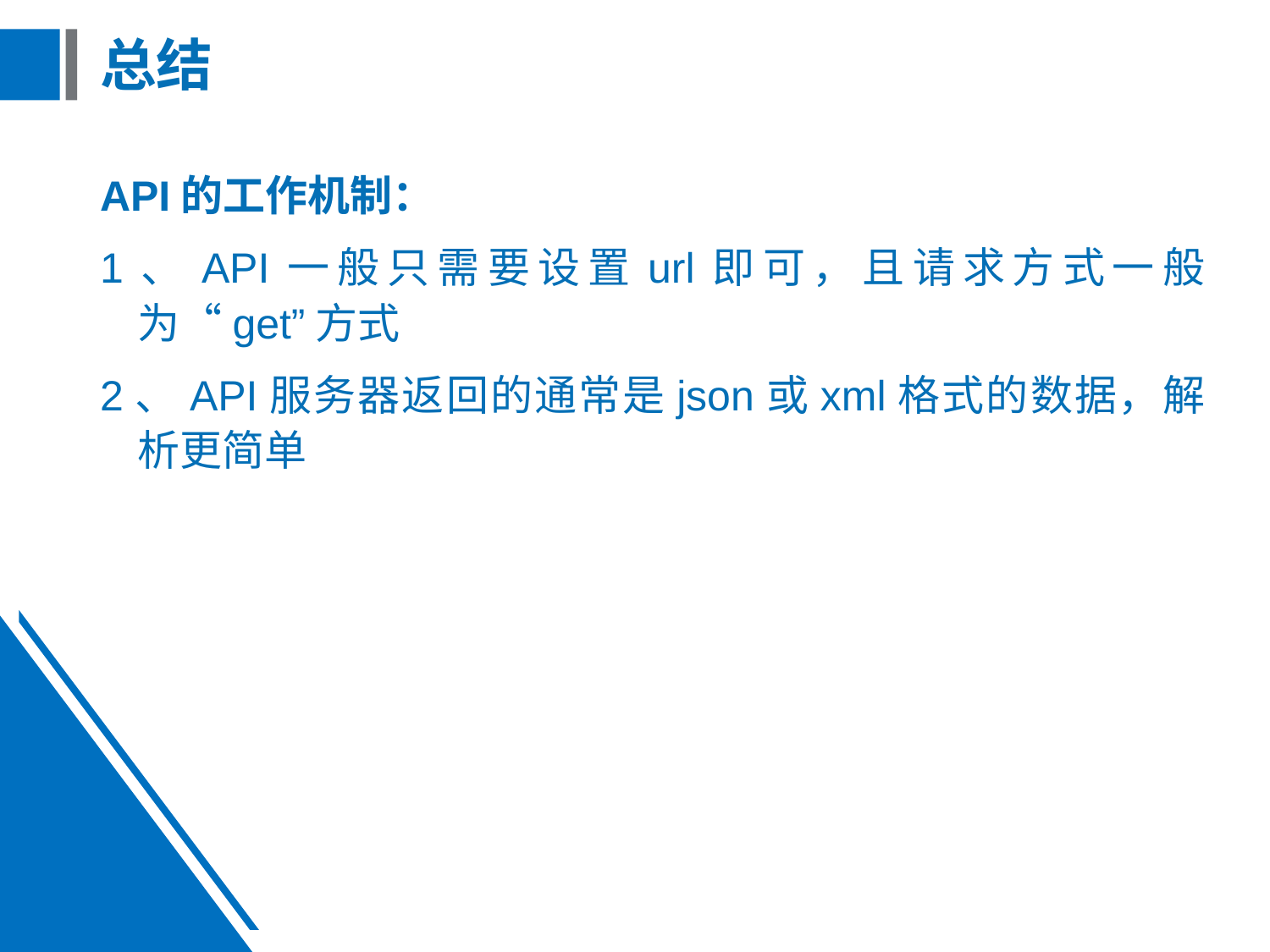

# 总结
API的工作机制：
1、API一般只需要设置url即可，且请求方式一般为“get”方式
2、API服务器返回的通常是json或xml格式的数据，解析更简单

18